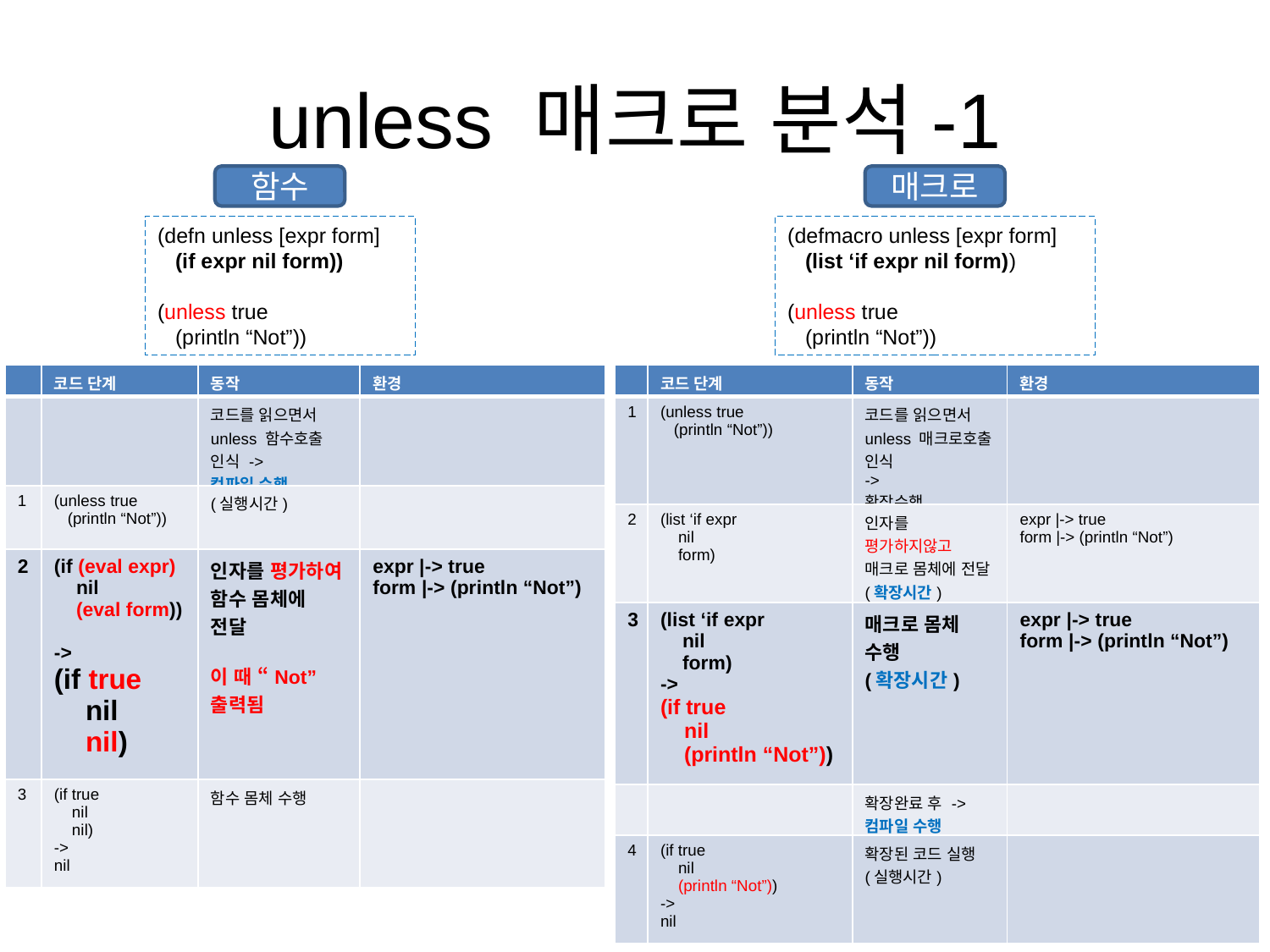

# unless 매크로 분석-1
함수
매크로
(defn unless [expr form]
   (if expr nil form))

(unless true
   (println “Not”))
(defmacro unless [expr form]
   (list ‘if expr nil form))

(unless true
   (println “Not”))
|  | 코드 단계 | 동작 | 환경 |
| --- | --- | --- | --- |
|  |  | 코드를 읽으면서 unless 함수호출 인식 -> 컴파일 수행 |  |
| 1 | (unless true (println “Not”)) | (실행시간) |  |
| 2 | (if (eval expr) nil (eval form)) -> (if true nil nil) | 인자를 평가하여 함수 몸체에 전달 이 때 “Not” 출력됨 | expr |-> true form |-> (println “Not”) |
| 3 | (if true nil nil) -> nil | 함수 몸체 수행 |  |
|  | 코드 단계 | 동작 | 환경 |
| --- | --- | --- | --- |
| 1 | (unless true (println “Not”)) | 코드를 읽으면서 unless 매크로호출 인식 -> 확장수행 |  |
| 2 | (list ‘if expr nil form) | 인자를 평가하지않고 매크로 몸체에 전달 (확장시간) | expr |-> true form |-> (println “Not”) |
| 3 | (list ‘if expr nil form) -> (if true nil (println “Not”)) | 매크로 몸체 수행 (확장시간) | expr |-> true form |-> (println “Not”) |
|  |  | 확장완료 후 -> 컴파일 수행 |  |
| 4 | (if true nil (println “Not”)) -> nil | 확장된 코드 실행 (실행시간) |  |